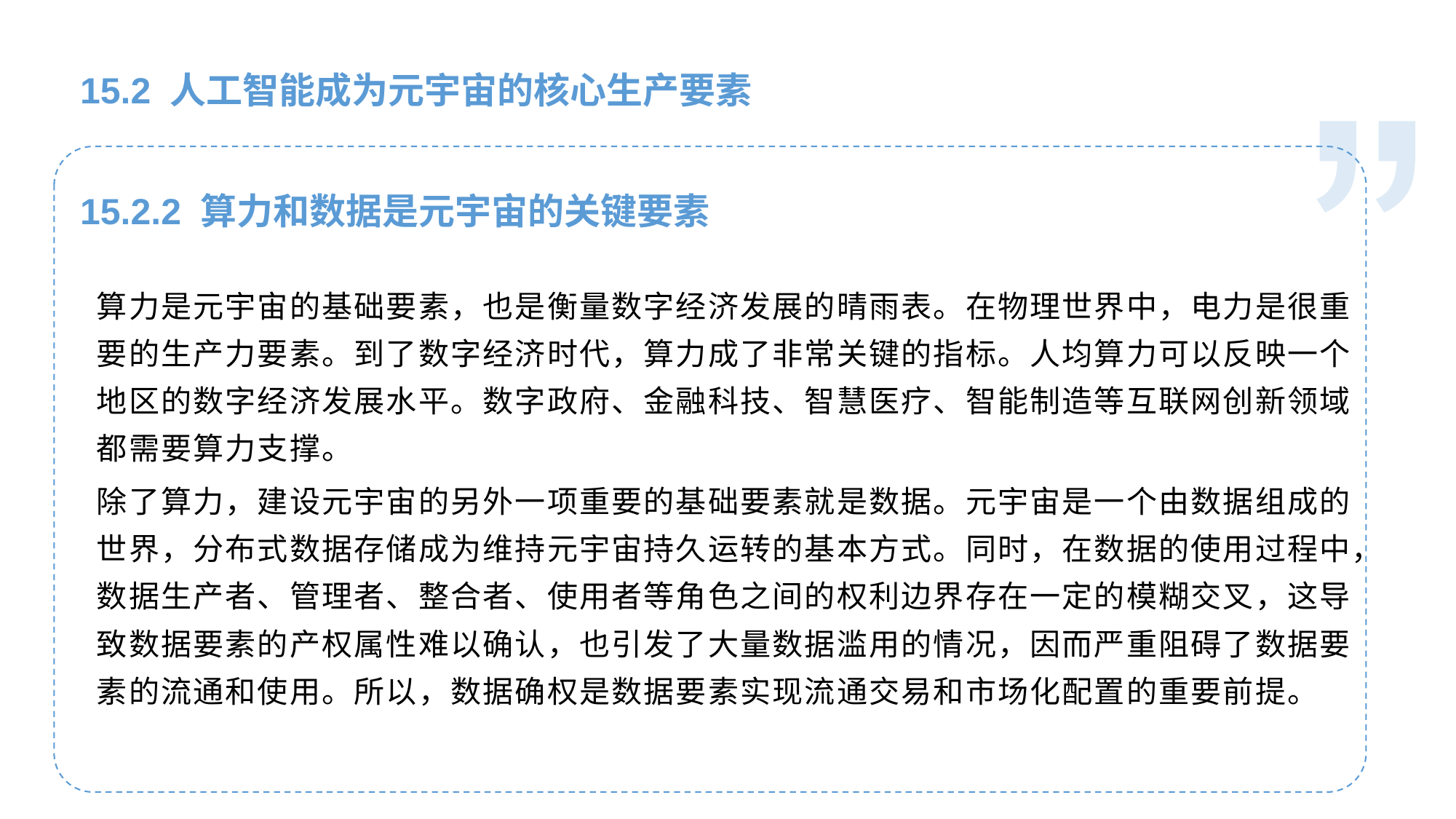

人工智能基础
15.2 人工智能成为元宇宙的核心生产要素

15.2.2 算力和数据是元宇宙的关键要素
算力是元宇宙的基础要素，也是衡量数字经济发展的晴雨表。在物理世界中，电力是很重要的生产力要素。到了数字经济时代，算力成了非常关键的指标。人均算力可以反映一个地区的数字经济发展水平。数字政府、金融科技、智慧医疗、智能制造等互联网创新领域都需要算力支撑。
除了算力，建设元宇宙的另外一项重要的基础要素就是数据。元宇宙是一个由数据组成的世界，分布式数据存储成为维持元宇宙持久运转的基本方式。同时，在数据的使用过程中，数据生产者、管理者、整合者、使用者等角色之间的权利边界存在一定的模糊交叉，这导致数据要素的产权属性难以确认，也引发了大量数据滥用的情况，因而严重阻碍了数据要素的流通和使用。所以，数据确权是数据要素实现流通交易和市场化配置的重要前提。